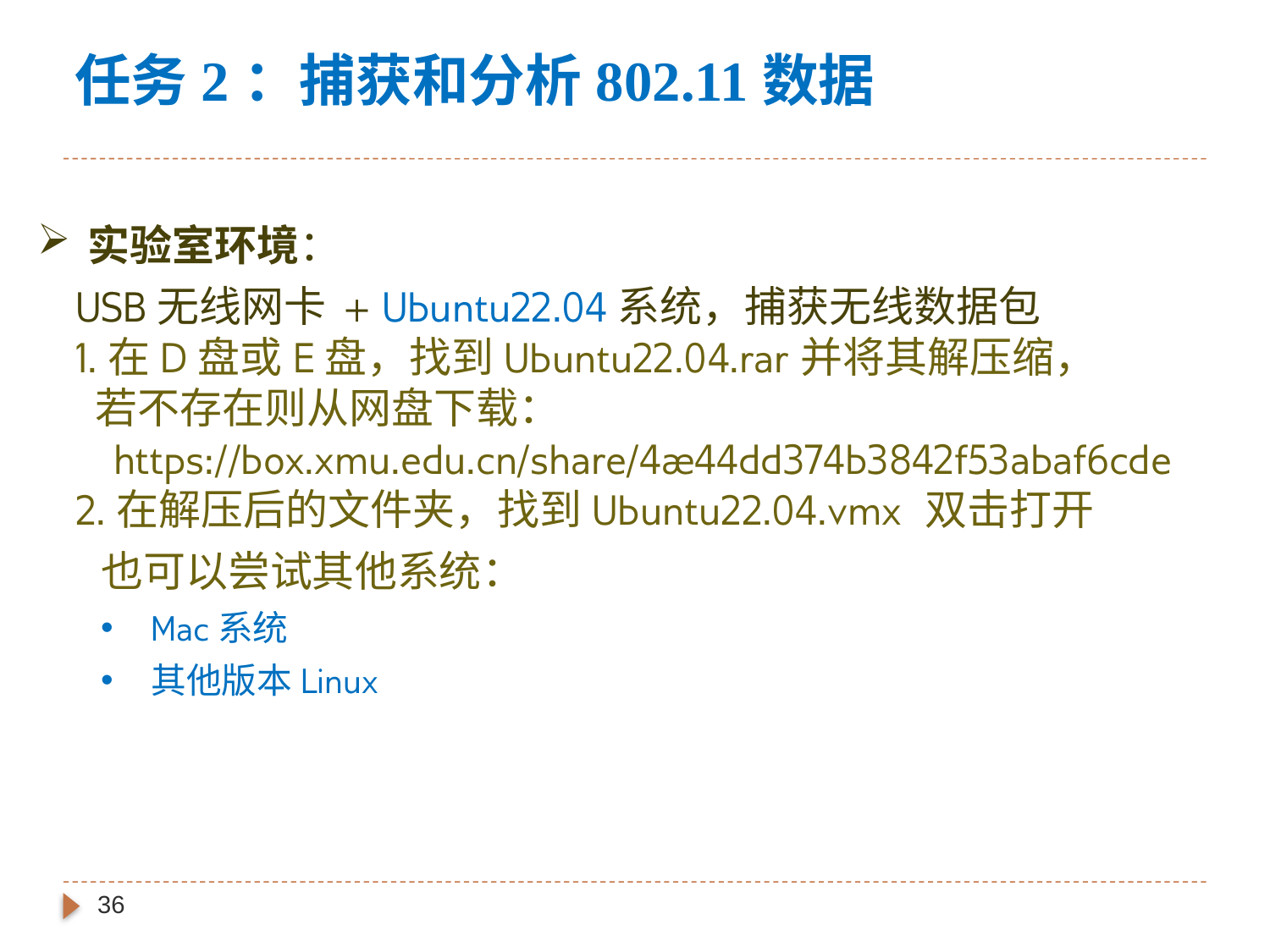

# 任务2：捕获和分析802.11数据
实验室环境：
   USB无线网卡 + Ubuntu22.04系统，捕获无线数据包
   1.在D盘或E盘，找到Ubuntu22.04.rar并将其解压缩，
     若不存在则从网盘下载：
      https://box.xmu.edu.cn/share/4ae44dd374b3842f53abaf6cde
   2.在解压后的文件夹，找到Ubuntu22.04.vmx 双击打开
也可以尝试其他系统：
Mac系统
其他版本Linux

36